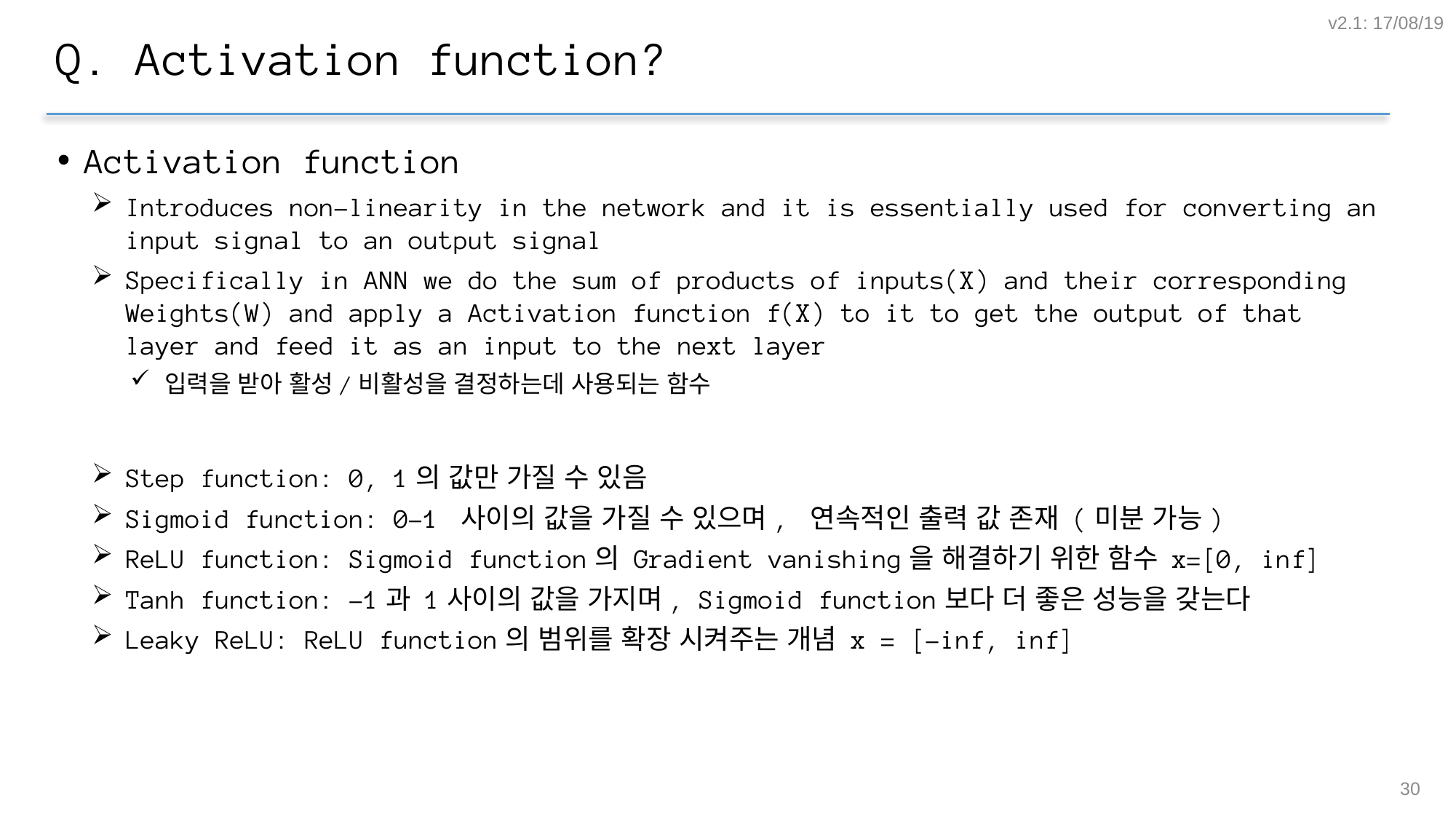

v2.1: 17/08/19
# Q. Activation function?
Activation function
Introduces non-linearity in the network and it is essentially used for converting an input signal to an output signal
Specifically in ANN we do the sum of products of inputs(X) and their corresponding Weights(W) and apply a Activation function f(X) to it to get the output of that layer and feed it as an input to the next layer
입력을 받아 활성/비활성을 결정하는데 사용되는 함수

Step function: 0, 1의 값만 가질 수 있음
Sigmoid function: 0-1 사이의 값을 가질 수 있으며, 연속적인 출력 값 존재 (미분 가능)
ReLU function: Sigmoid function의 Gradient vanishing을 해결하기 위한 함수 x=[0, inf]
Tanh function: -1과 1사이의 값을 가지며, Sigmoid function보다 더 좋은 성능을 갖는다
Leaky ReLU: ReLU function의 범위를 확장 시켜주는 개념 x = [-inf, inf]
30